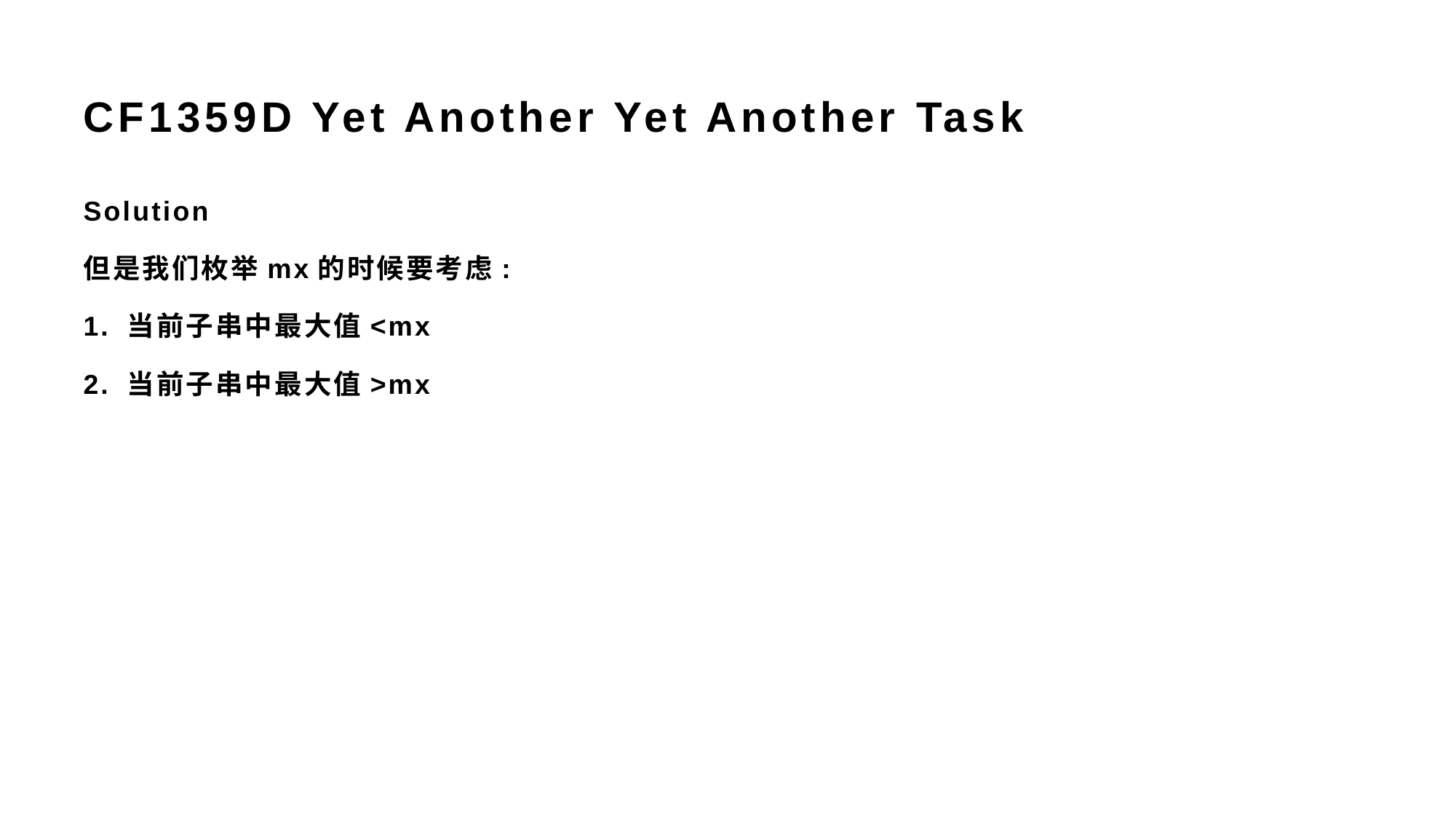

# CF1359D Yet Another Yet Another Task
Solution
但是我们枚举mx的时候要考虑:
1. 当前子串中最大值<mx
2. 当前子串中最大值>mx